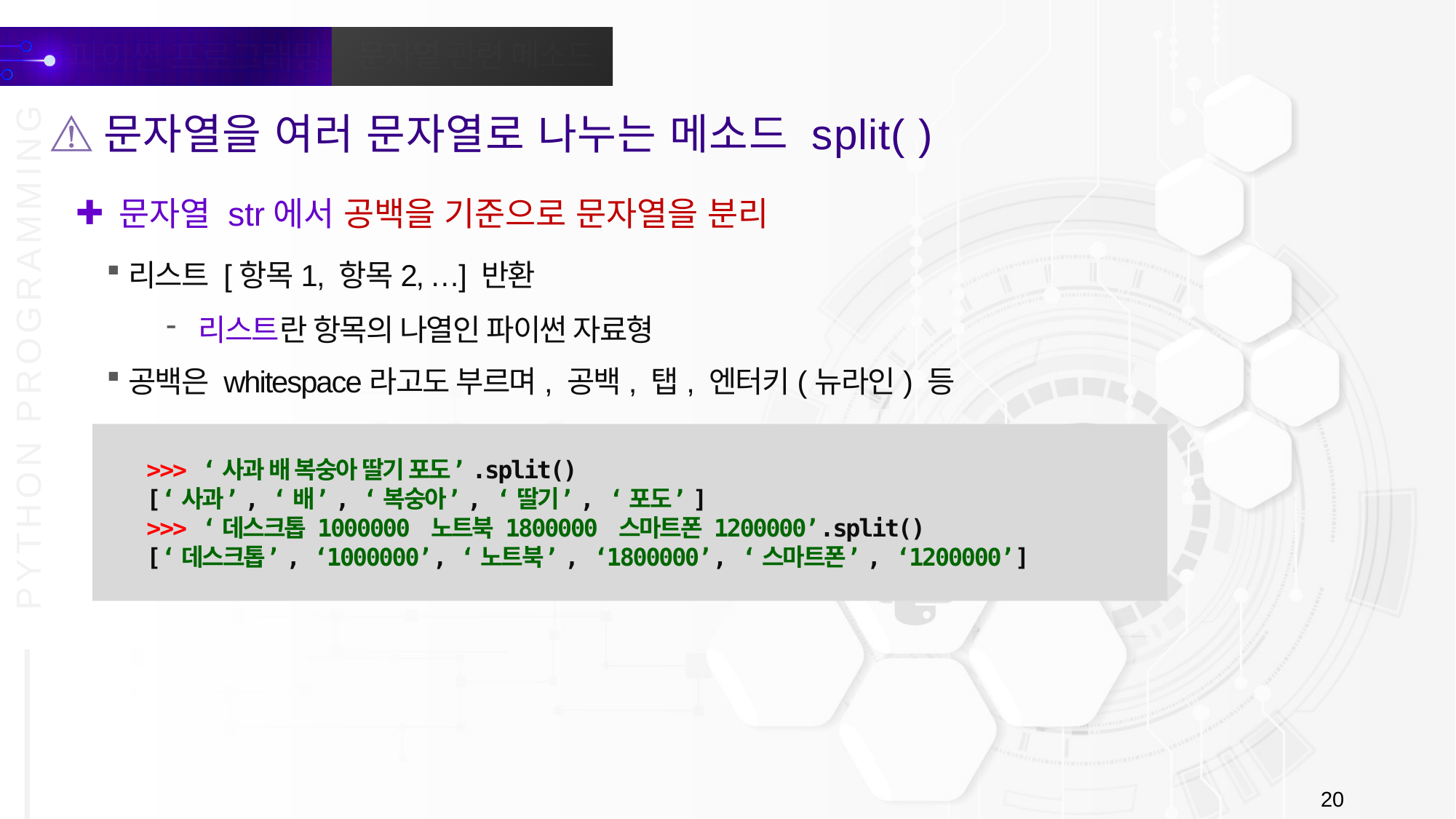

문자열을 여러 문자열로 나누는 메소드 split( )
문자열 str에서 공백을 기준으로 문자열을 분리
리스트 [항목1, 항목2, …] 반환
리스트란 항목의 나열인 파이썬 자료형
공백은 whitespace라고도 부르며, 공백, 탭, 엔터키(뉴라인) 등
>>> ‘사과 배 복숭아 딸기 포도’.split()
[‘사과’, ‘배’, ‘복숭아’, ‘딸기’, ‘포도’]
>>> ‘데스크톱 1000000 노트북 1800000 스마트폰 1200000’.split()
[‘데스크톱’, ‘1000000’, ‘노트북’, ‘1800000’, ‘스마트폰’, ‘1200000’]
20